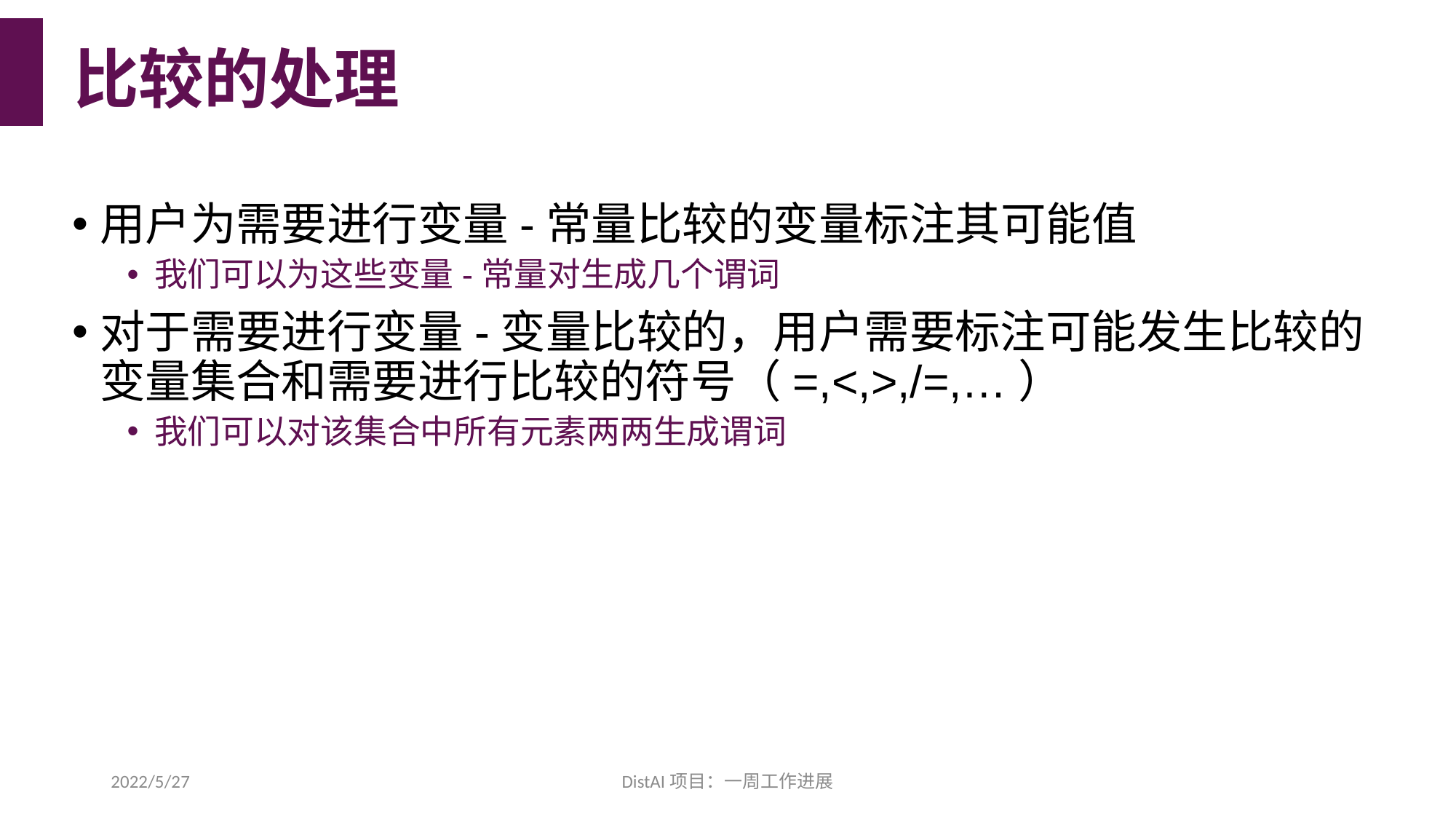

# 比较的处理
用户为需要进行变量-常量比较的变量标注其可能值
我们可以为这些变量-常量对生成几个谓词
对于需要进行变量-变量比较的，用户需要标注可能发生比较的变量集合和需要进行比较的符号（=,<,>,/=,…）
我们可以对该集合中所有元素两两生成谓词

2022/5/27
DistAI项目：一周工作进展